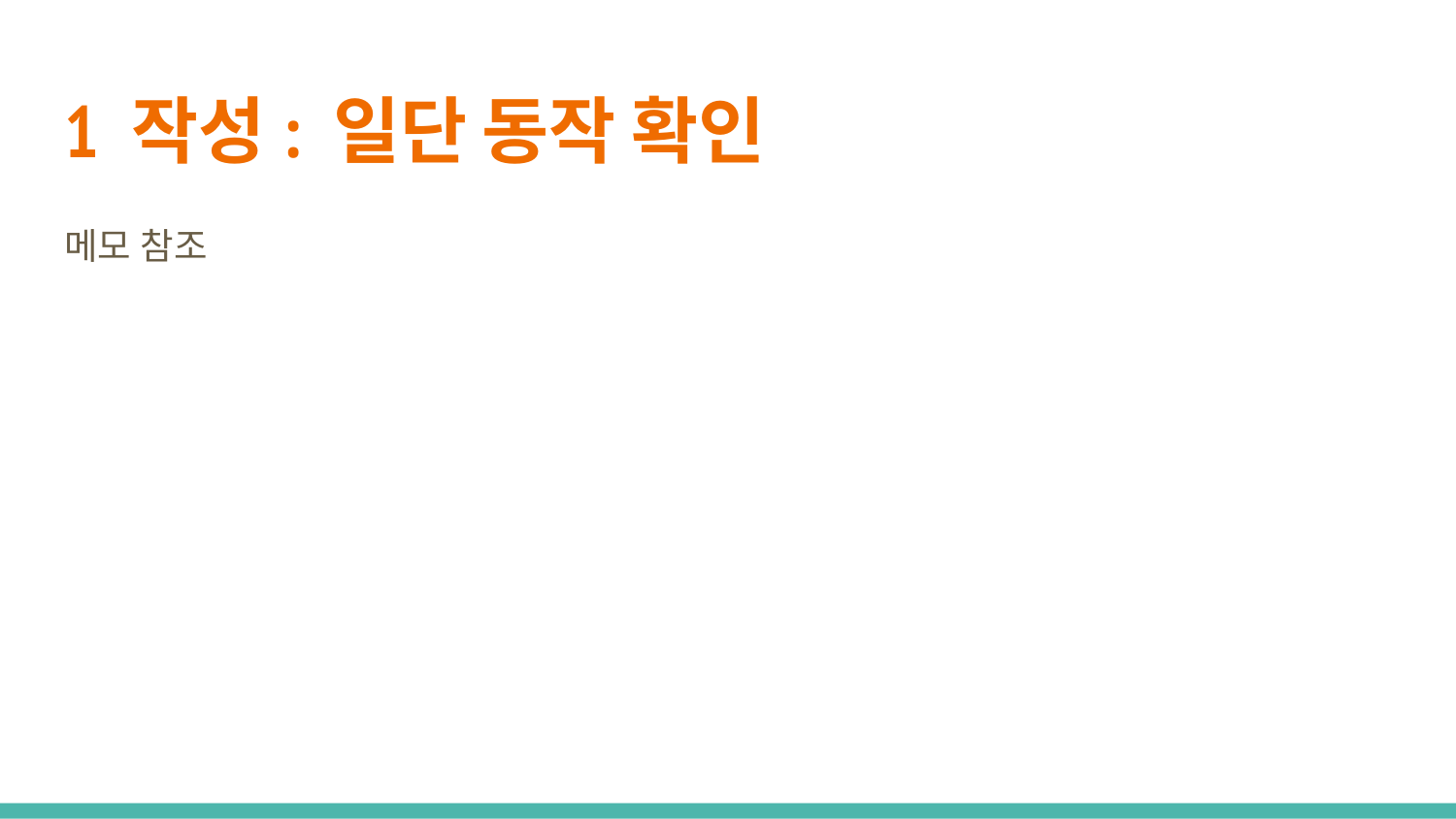

# 1 작성: 일단 동작 확인
메모 참조